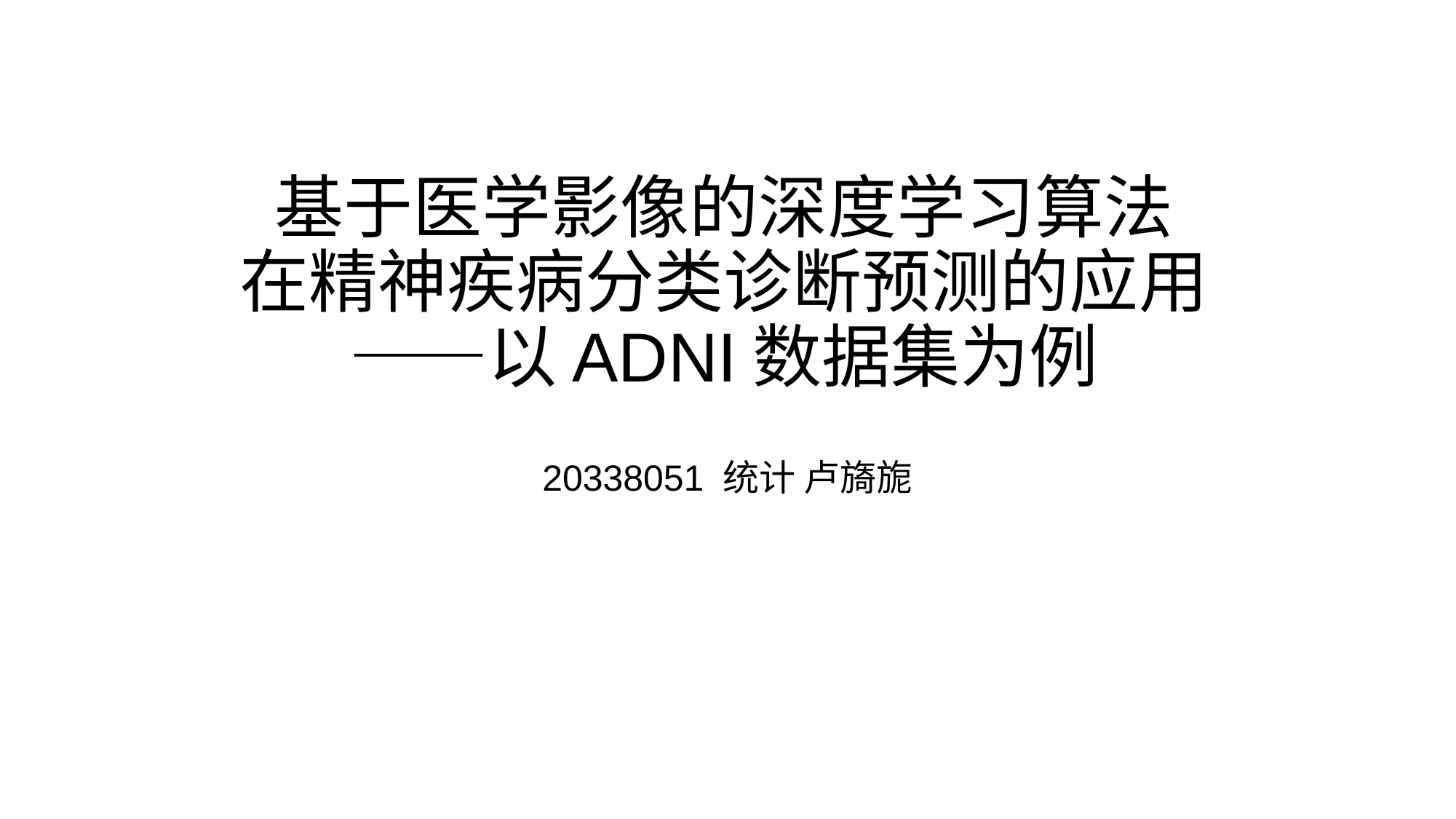

# 基于医学影像的深度学习算法 在精神疾病分类诊断预测的应用 ——以ADNI数据集为例
20338051 统计 卢旖旎